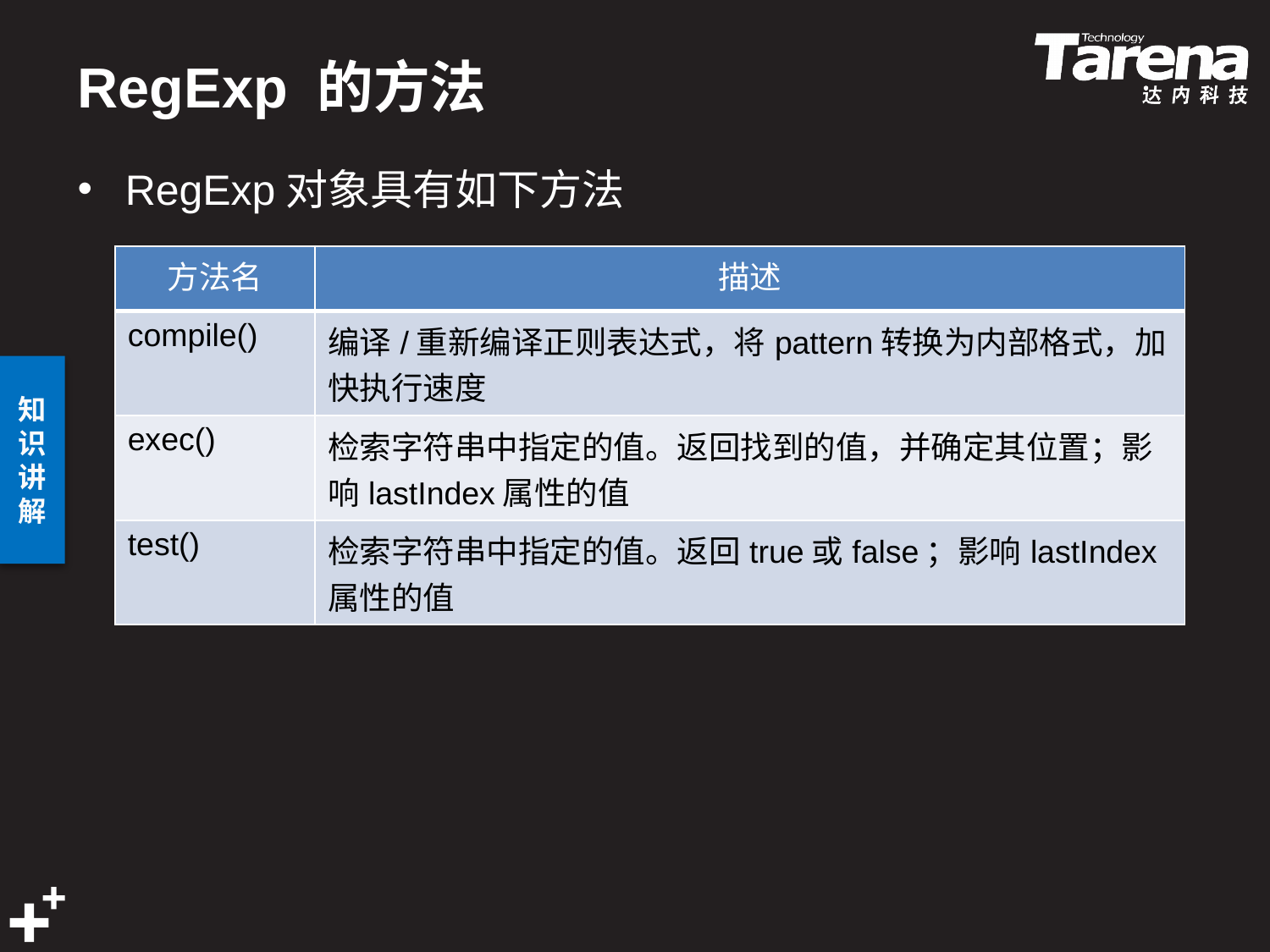

# RegExp 的方法
RegExp对象具有如下方法

| 方法名 | 描述 |
| --- | --- |
| compile() | 编译/重新编译正则表达式，将pattern转换为内部格式，加快执行速度 |
| exec() | 检索字符串中指定的值。返回找到的值，并确定其位置；影响lastIndex属性的值 |
| test() | 检索字符串中指定的值。返回true或false；影响lastIndex属性的值 |